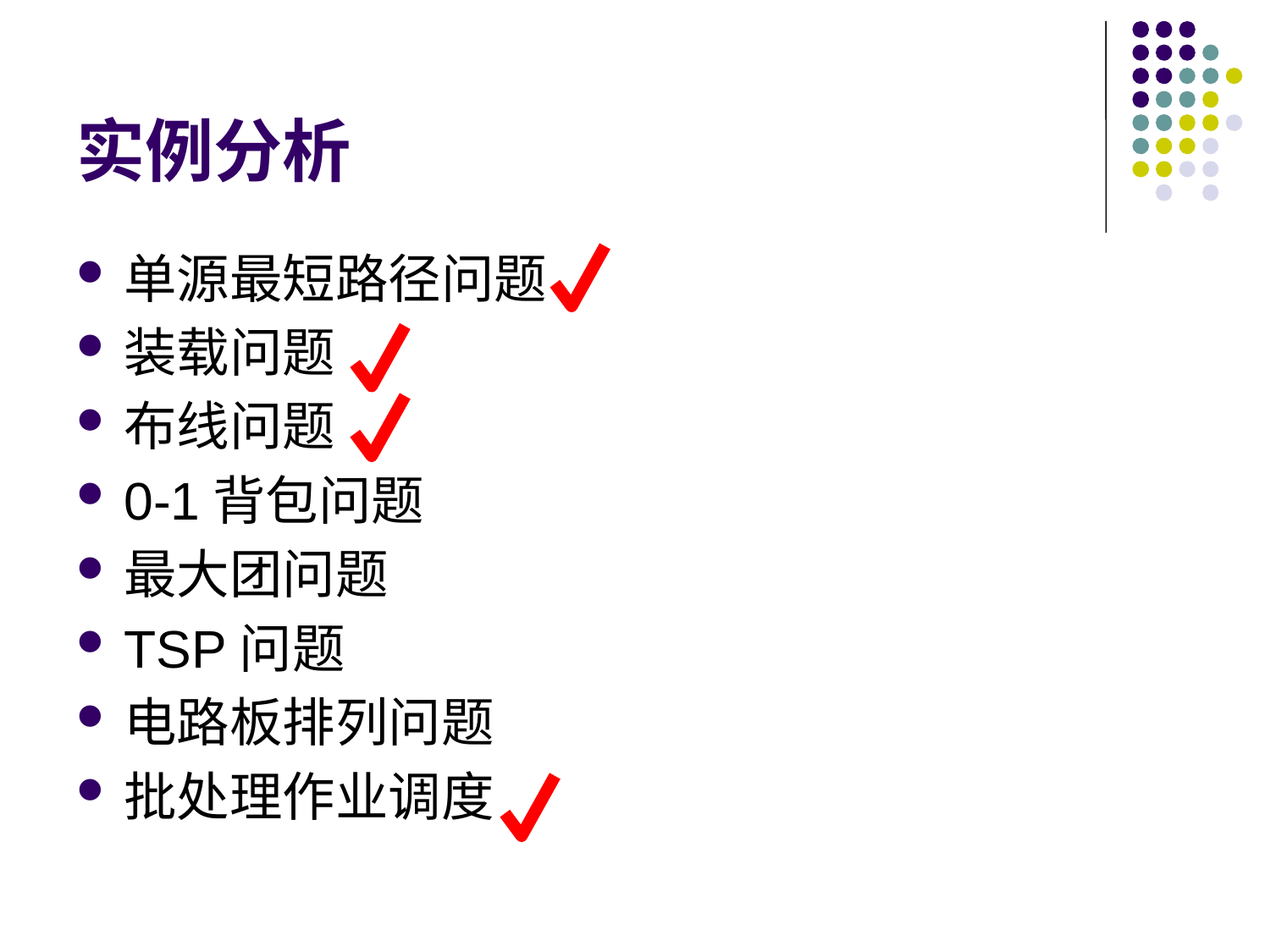

# 实例分析
单源最短路径问题
装载问题
布线问题
0-1背包问题
最大团问题
TSP问题
电路板排列问题
批处理作业调度